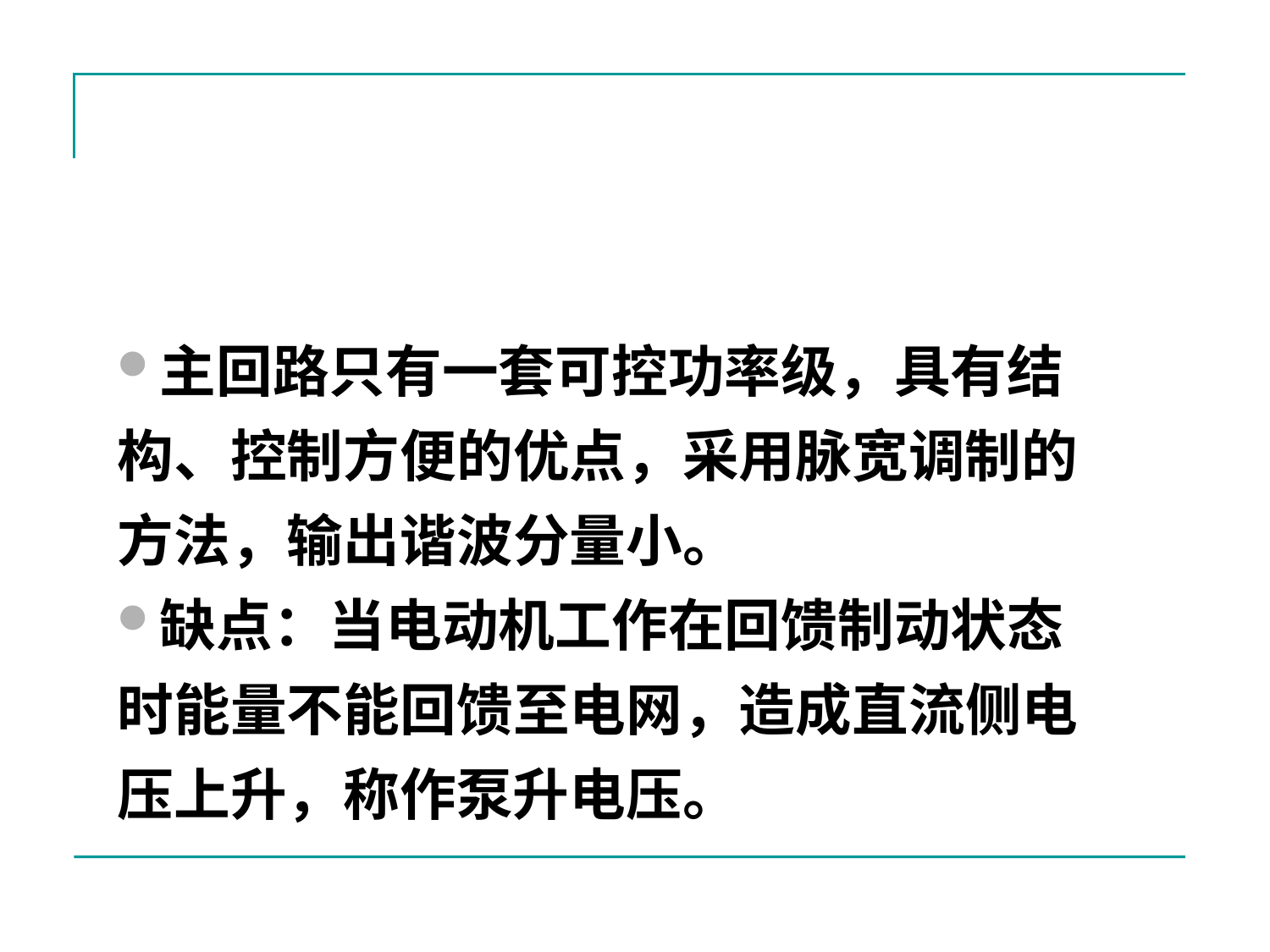

#
主回路只有一套可控功率级，具有结构、控制方便的优点，采用脉宽调制的方法，输出谐波分量小。
缺点：当电动机工作在回馈制动状态时能量不能回馈至电网，造成直流侧电压上升，称作泵升电压。